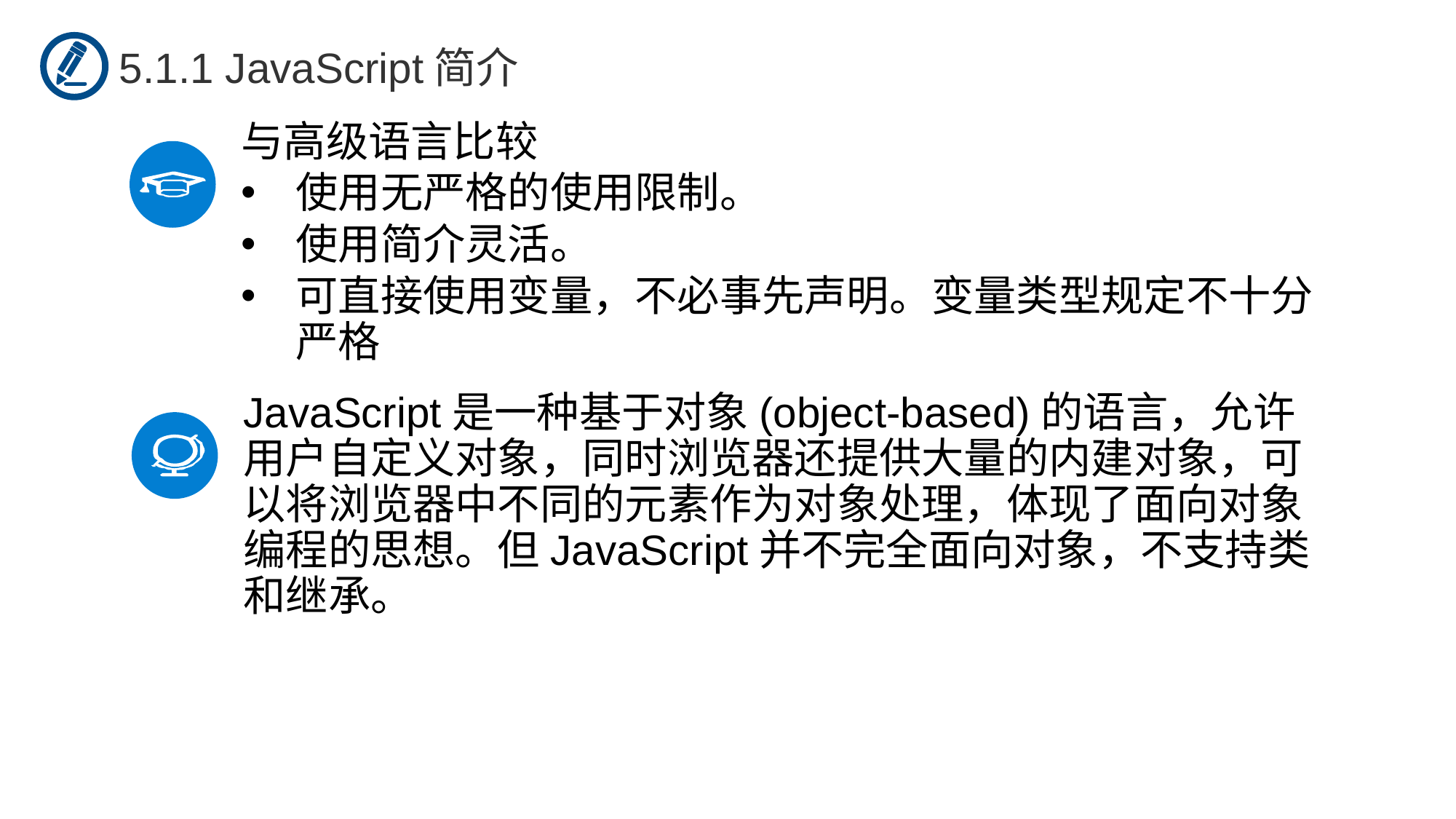

5.1.1 JavaScript简介
与高级语言比较
使用无严格的使用限制。
使用简介灵活。
可直接使用变量，不必事先声明。变量类型规定不十分严格

JavaScript是一种基于对象(object-based)的语言，允许用户自定义对象，同时浏览器还提供大量的内建对象，可以将浏览器中不同的元素作为对象处理，体现了面向对象编程的思想。但JavaScript并不完全面向对象，不支持类和继承。